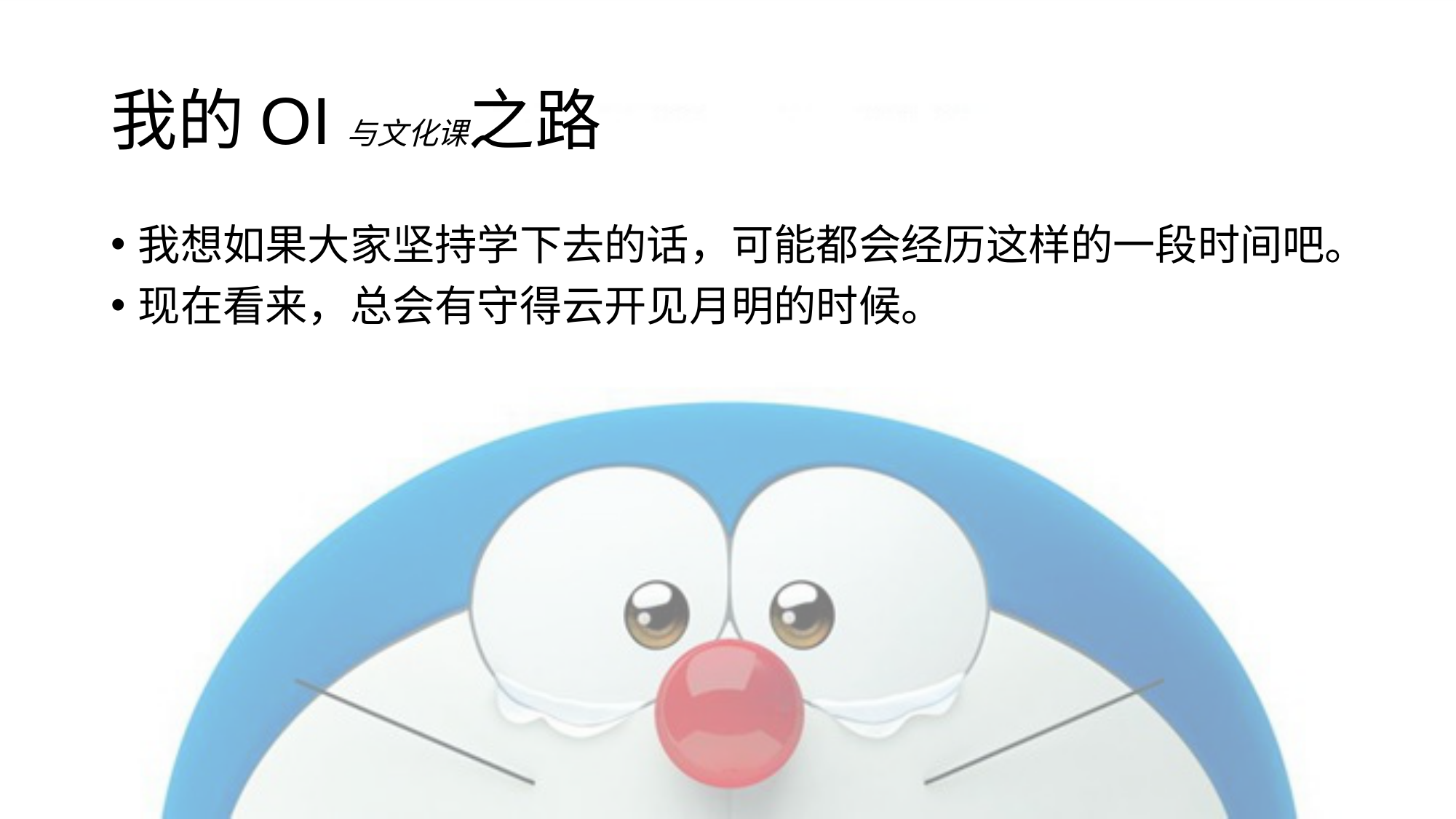

# 我的OI与文化课之路
我想如果大家坚持学下去的话，可能都会经历这样的一段时间吧。
现在看来，总会有守得云开见月明的时候。